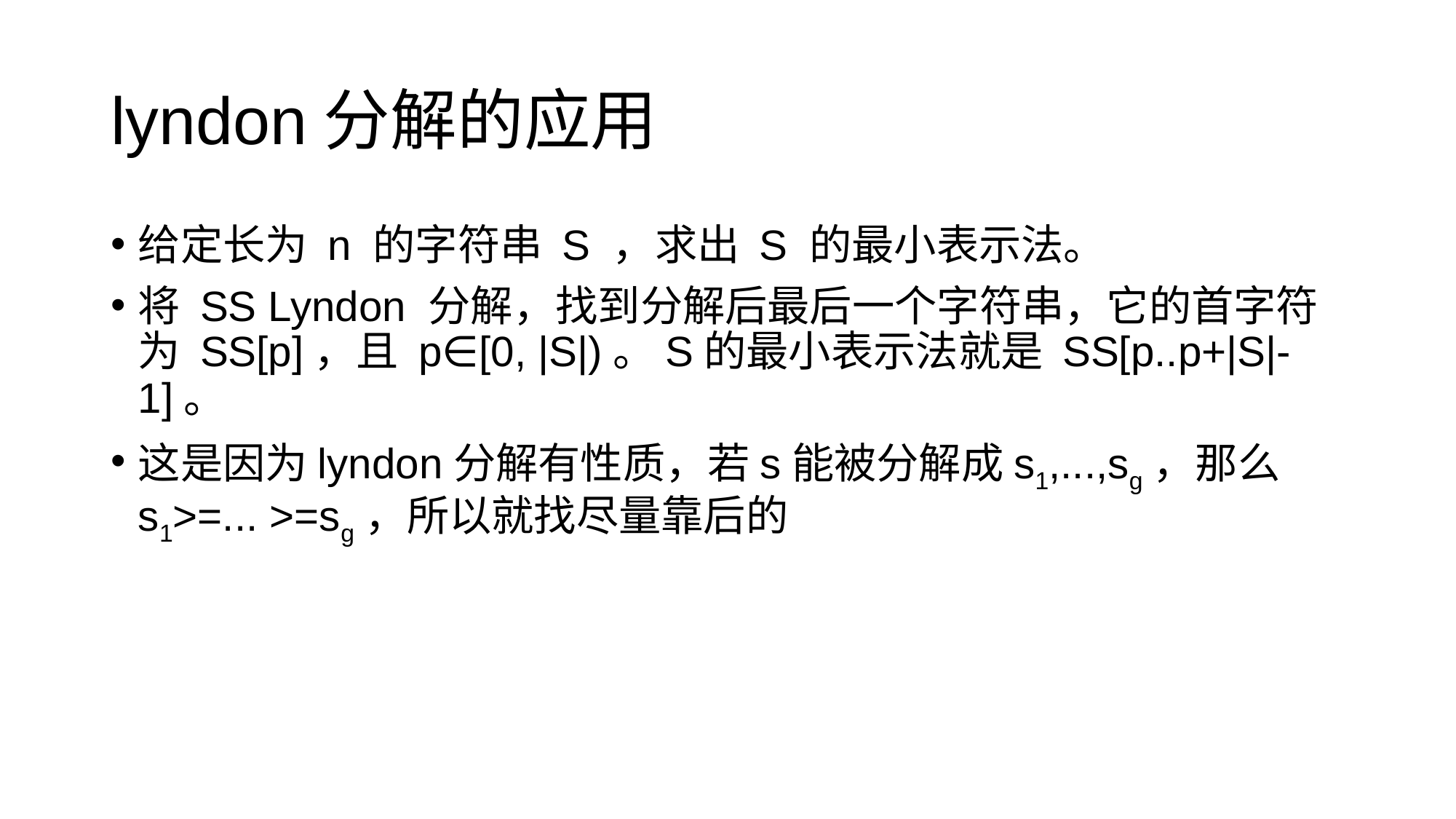

# lyndon分解的应用
给定长为 n 的字符串 S ，求出 S 的最小表示法。
将 SS Lyndon 分解，找到分解后最后一个字符串，它的首字符为 SS[p]，且 p∈[0, |S|)。S的最小表示法就是 SS[p..p+|S|-1]。
这是因为lyndon分解有性质，若s能被分解成s1,...,sg，那么s1>=... >=sg，所以就找尽量靠后的